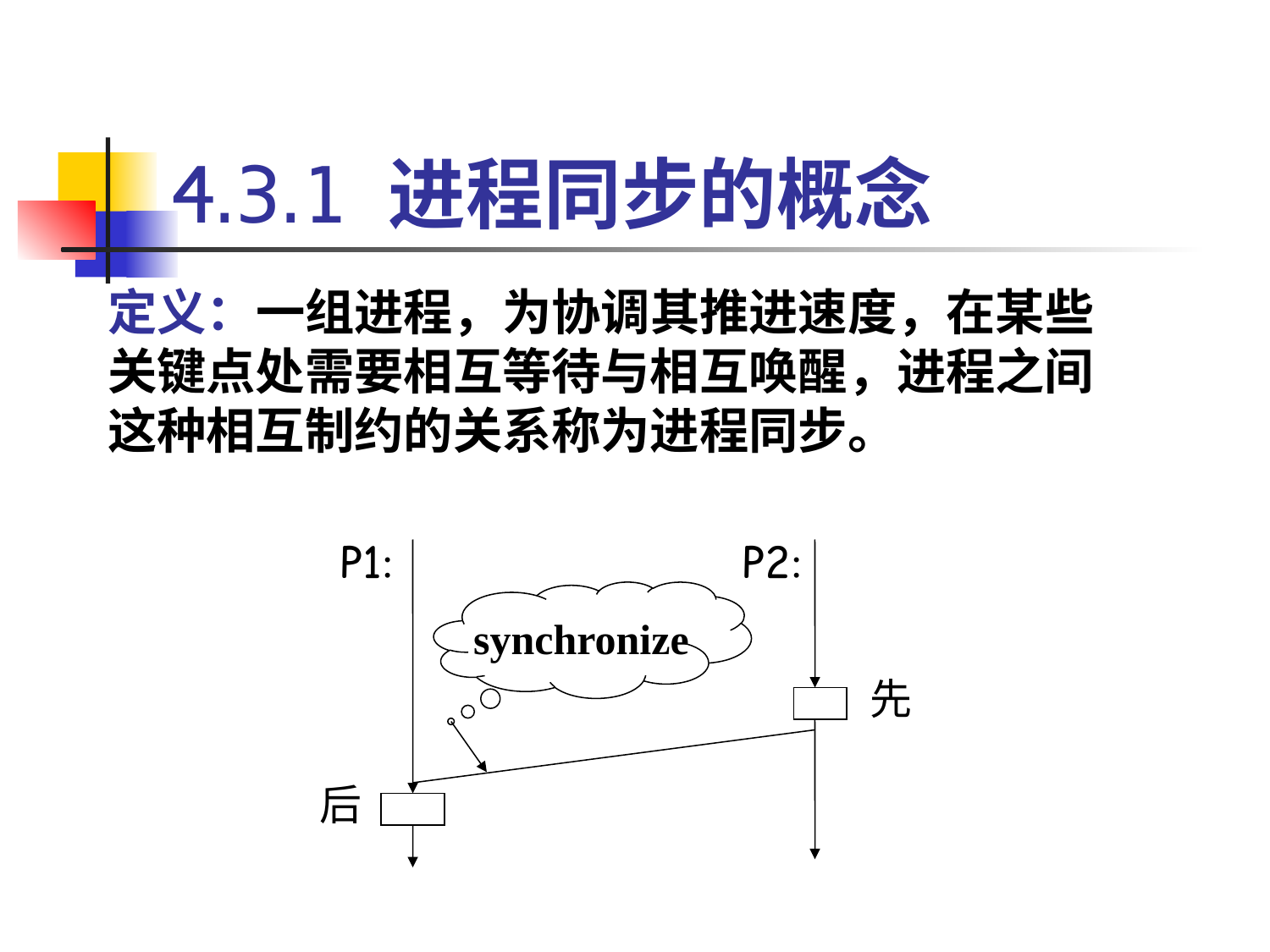

# 4.3.1 进程同步的概念
定义：一组进程，为协调其推进速度，在某些关键点处需要相互等待与相互唤醒，进程之间这种相互制约的关系称为进程同步。
P1:
P2:

synchronize
先

后